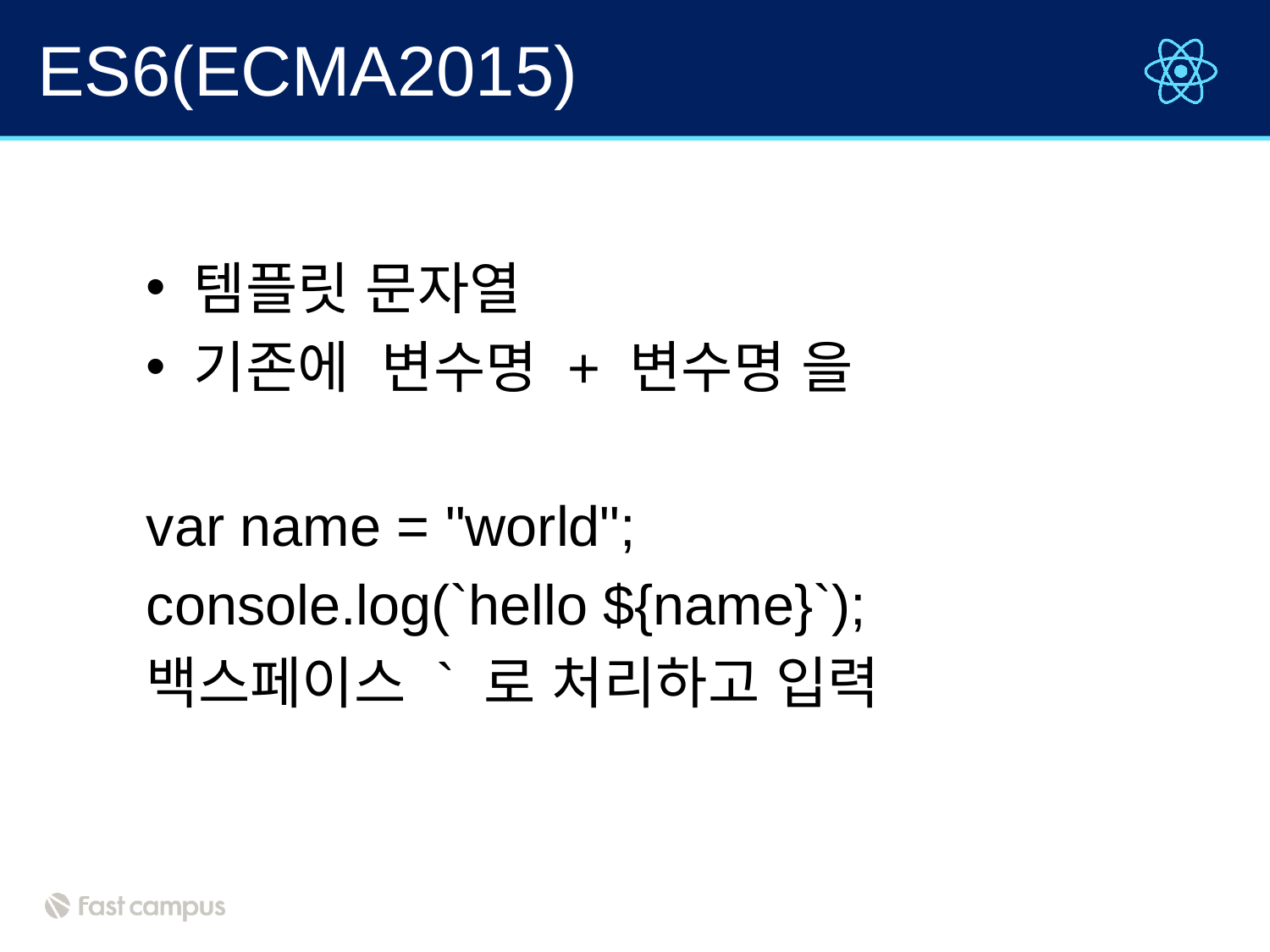

# ES6(ECMA2015)
템플릿 문자열
기존에  변수명 + 변수명 을

var name = "world";
console.log(`hello ${name}`);
백스페이스 ` 로 처리하고 입력